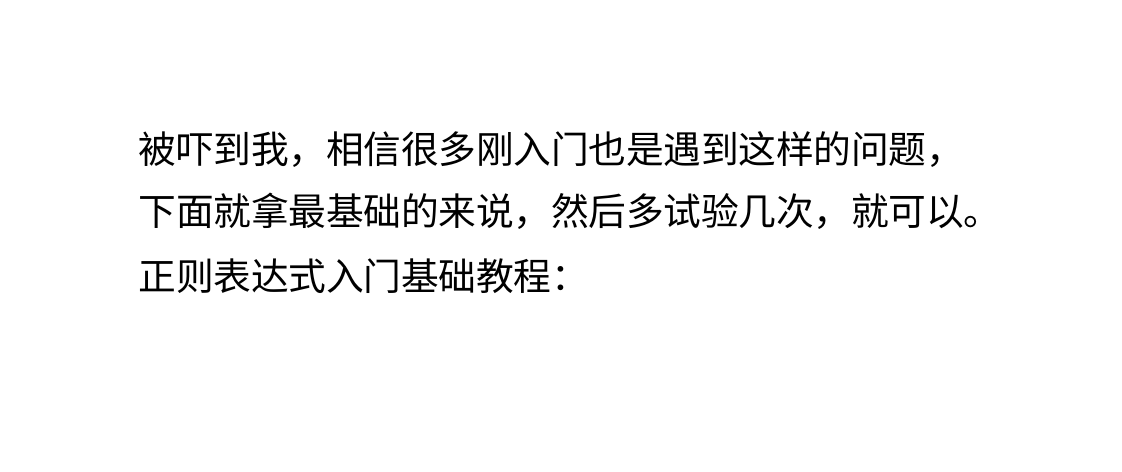

被吓到我，相信很多刚入门也是遇到这样的问题，

下面就拿最基础的来说，然后多试验几次，就可以。

正则表达式入门基础教程：